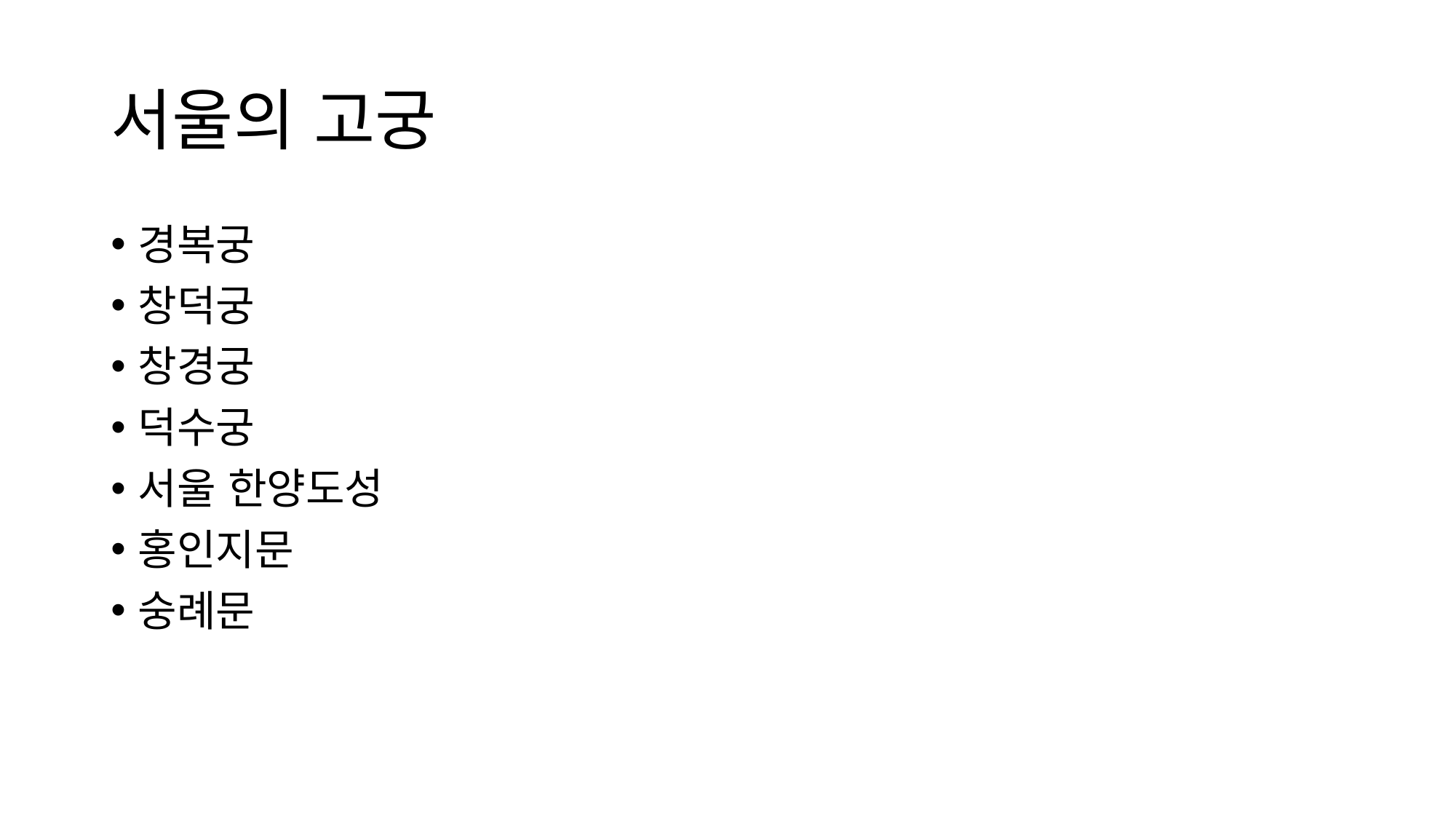

# 서울의 고궁
경복궁
창덕궁
창경궁
덕수궁
서울 한양도성
홍인지문
숭례문